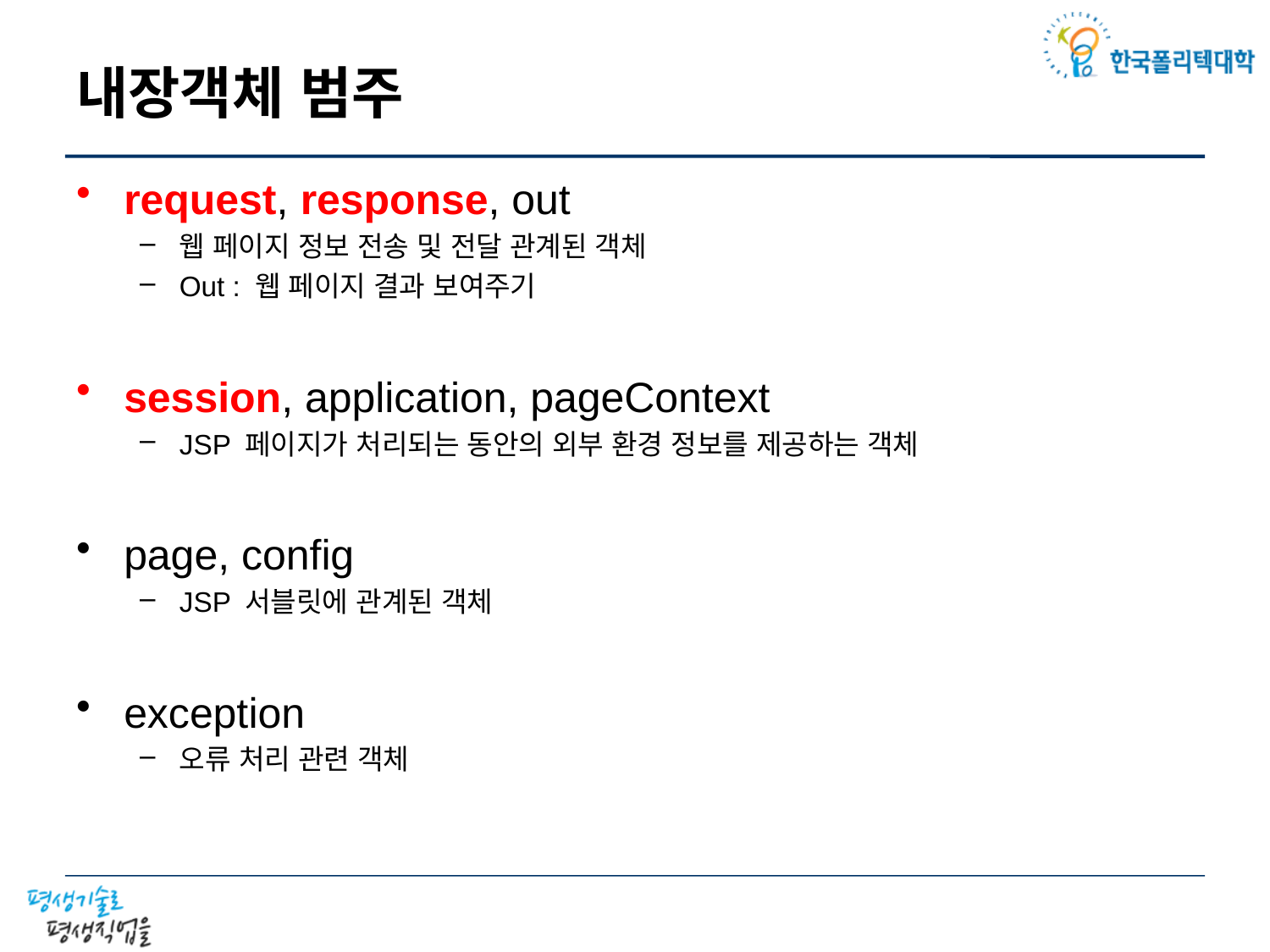

# 내장객체 범주
request, response, out
웹 페이지 정보 전송 및 전달 관계된 객체
Out : 웹 페이지 결과 보여주기

session, application, pageContext
JSP 페이지가 처리되는 동안의 외부 환경 정보를 제공하는 객체

page, config
JSP 서블릿에 관계된 객체

exception
오류 처리 관련 객체